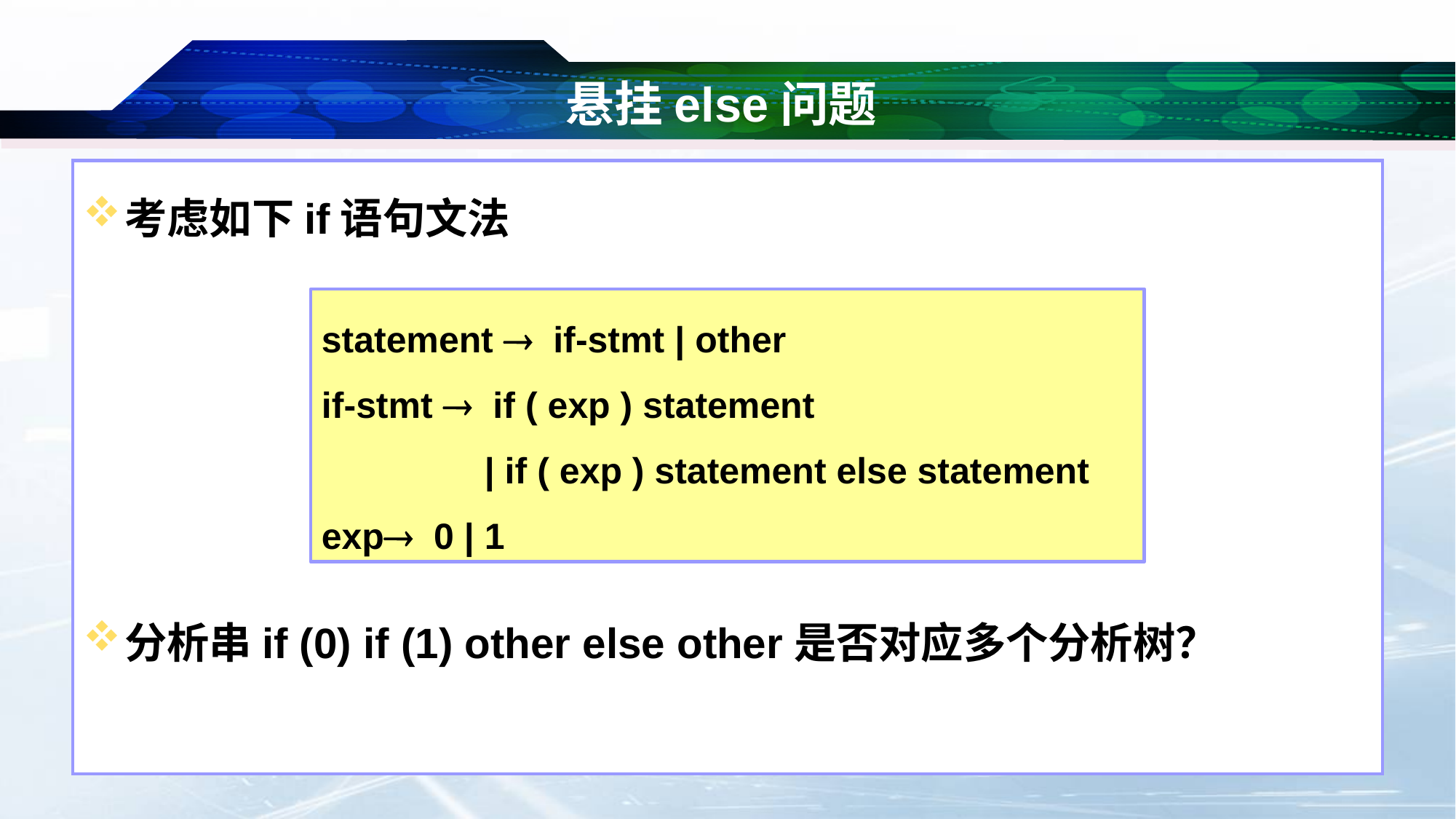

# 悬挂else问题
考虑如下if语句文法

分析串if (0) if (1) other else other是否对应多个分析树？
statement →  if-stmt | other
if-stmt →  if ( exp ) statement
                | if ( exp ) statement else statement
exp→  0 | 1